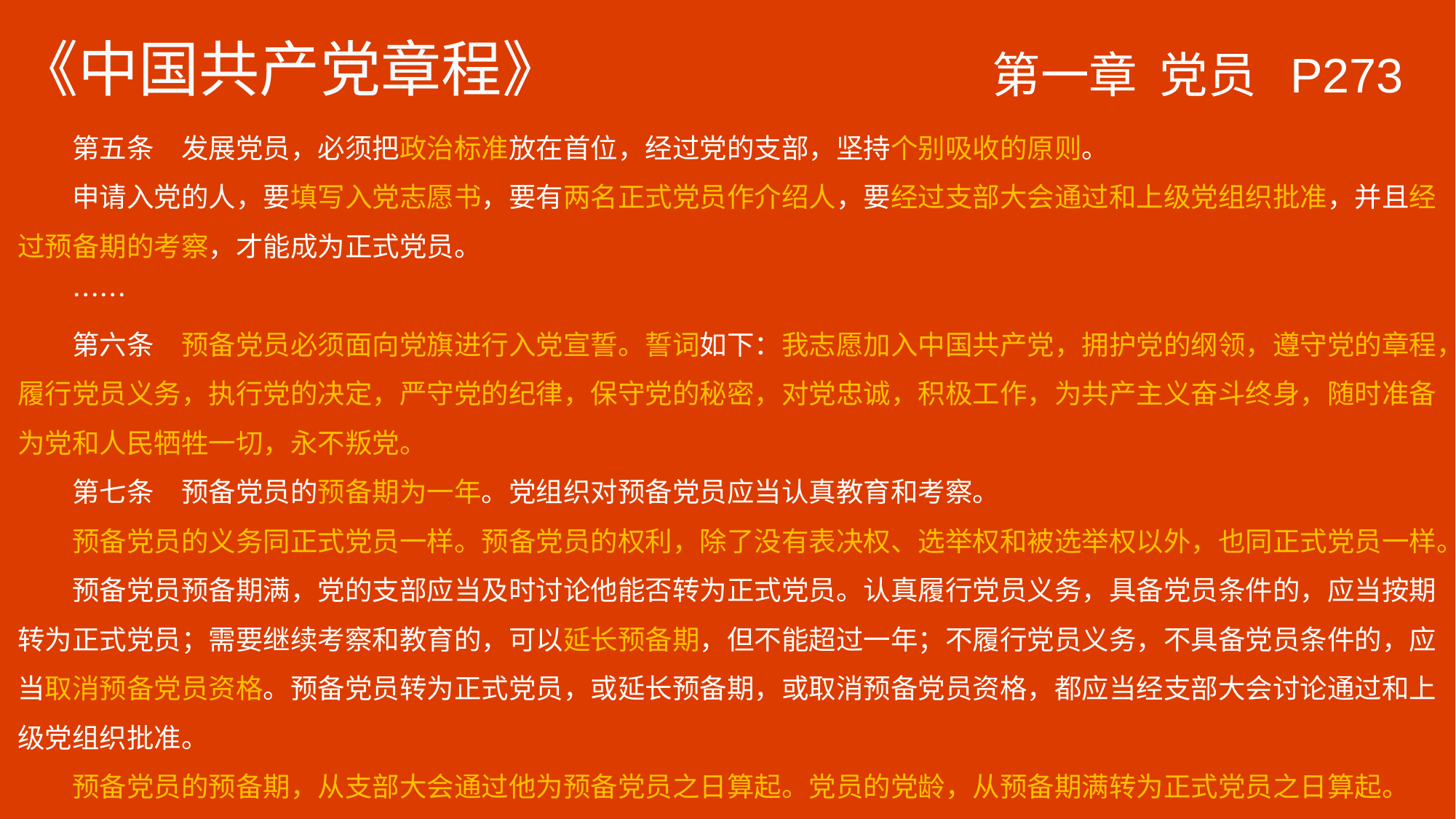

《中国共产党章程》
第一章  党员  P273
　　第五条　发展党员，必须把政治标准放在首位，经过党的支部，坚持个别吸收的原则。
　　申请入党的人，要填写入党志愿书，要有两名正式党员作介绍人，要经过支部大会通过和上级党组织批准，并且经过预备期的考察，才能成为正式党员。
　　……
　　第六条　预备党员必须面向党旗进行入党宣誓。誓词如下：我志愿加入中国共产党，拥护党的纲领，遵守党的章程，履行党员义务，执行党的决定，严守党的纪律，保守党的秘密，对党忠诚，积极工作，为共产主义奋斗终身，随时准备为党和人民牺牲一切，永不叛党。
　　第七条　预备党员的预备期为一年。党组织对预备党员应当认真教育和考察。
　　预备党员的义务同正式党员一样。预备党员的权利，除了没有表决权、选举权和被选举权以外，也同正式党员一样。
　　预备党员预备期满，党的支部应当及时讨论他能否转为正式党员。认真履行党员义务，具备党员条件的，应当按期转为正式党员；需要继续考察和教育的，可以延长预备期，但不能超过一年；不履行党员义务，不具备党员条件的，应当取消预备党员资格。预备党员转为正式党员，或延长预备期，或取消预备党员资格，都应当经支部大会讨论通过和上级党组织批准。
　　预备党员的预备期，从支部大会通过他为预备党员之日算起。党员的党龄，从预备期满转为正式党员之日算起。